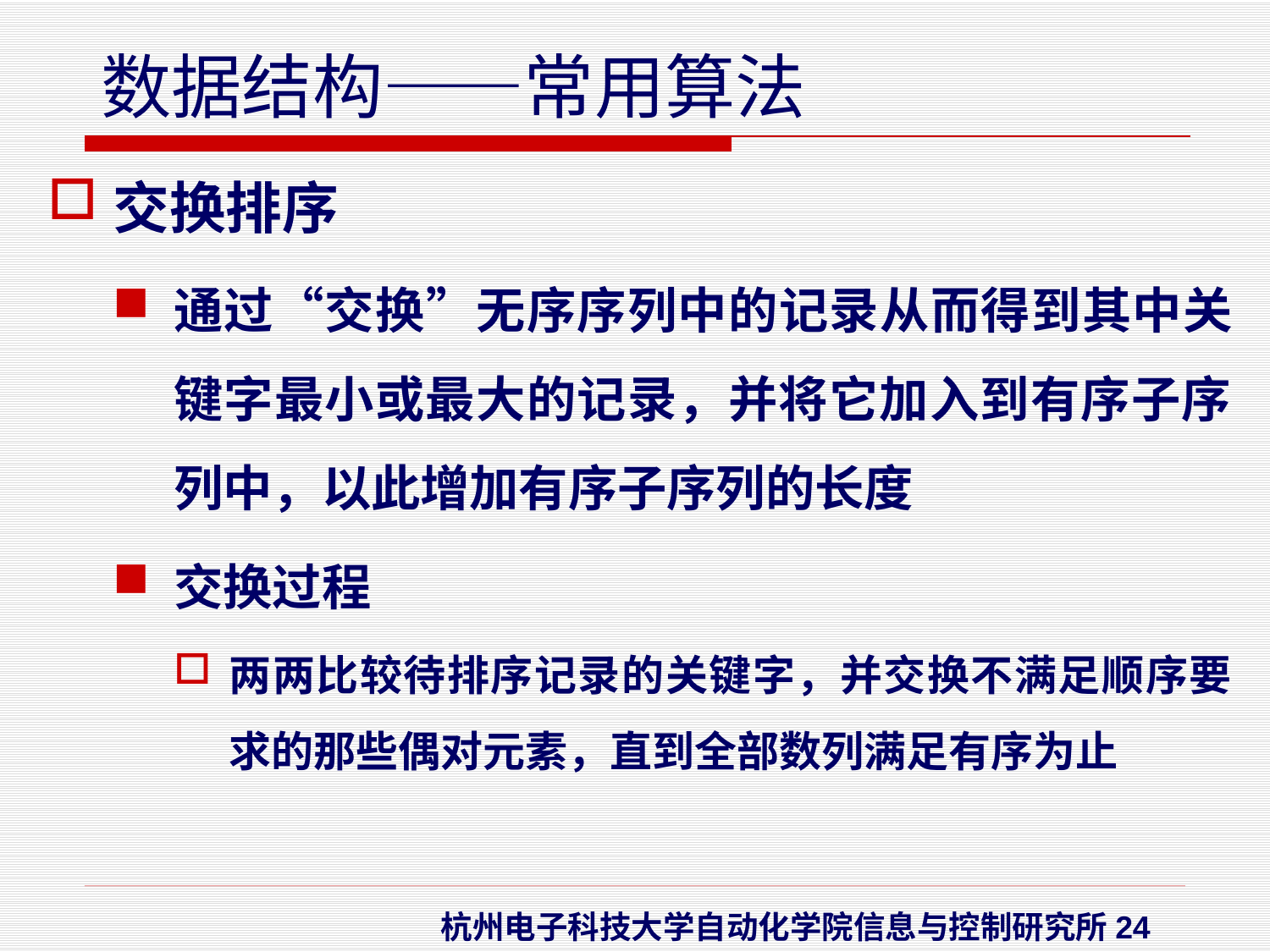

交换排序
通过“交换”无序序列中的记录从而得到其中关键字最小或最大的记录，并将它加入到有序子序列中，以此增加有序子序列的长度
交换过程
两两比较待排序记录的关键字，并交换不满足顺序要求的那些偶对元素，直到全部数列满足有序为止